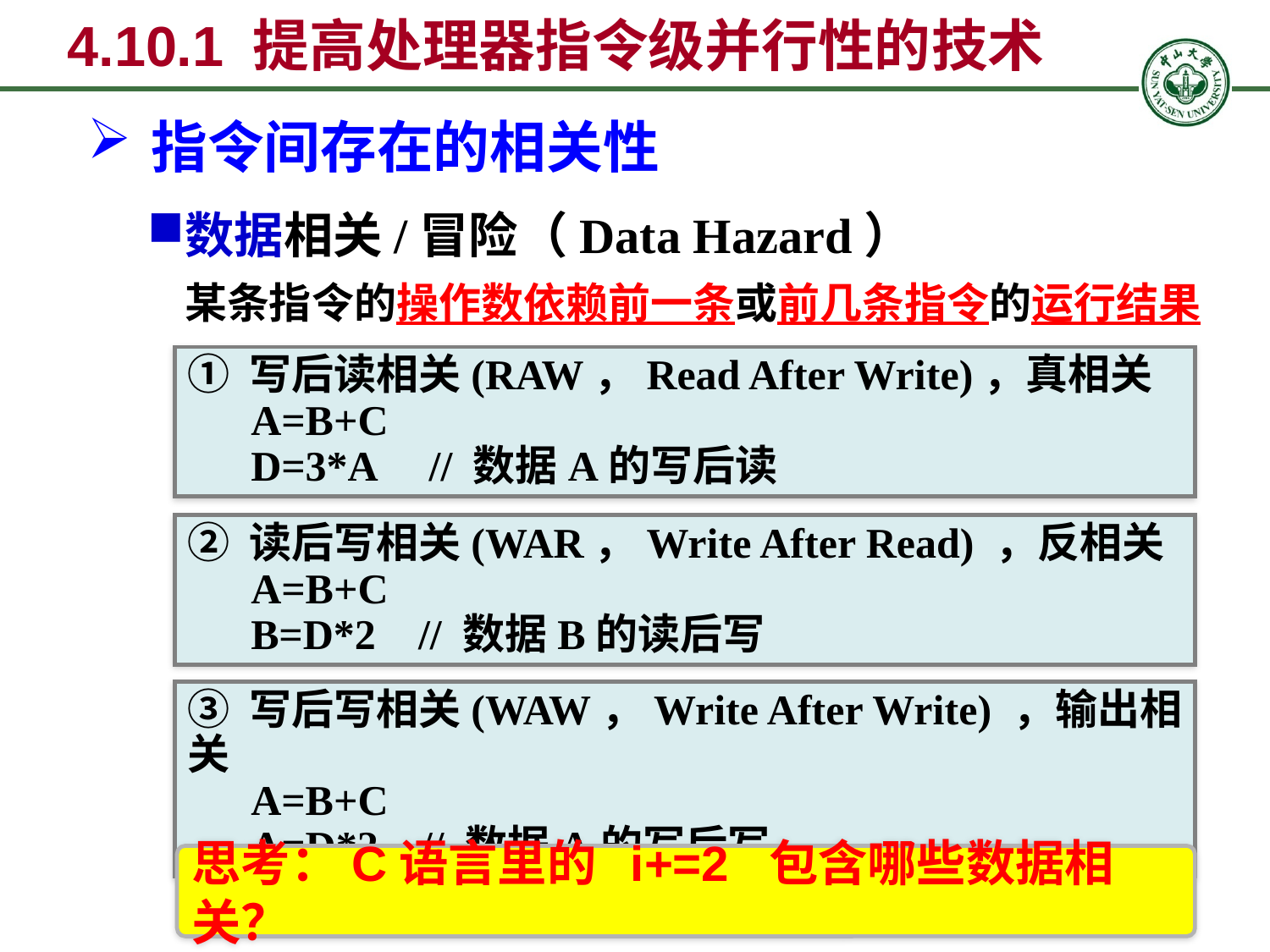

4.10.1 提高处理器指令级并行性的技术
指令间存在的相关性
数据相关/冒险（Data Hazard）
某条指令的操作数依赖前一条或前几条指令的运行结果
① 写后读相关(RAW，Read After Write)，真相关
      A=B+C
      D=3*A     // 数据A的写后读
② 读后写相关(WAR，Write After Read) ，反相关
      A=B+C
      B=D*2    // 数据B的读后写
③ 写后写相关(WAW，Write After Write) ，输出相关
      A=B+C
      A=D*2    // 数据A的写后写
思考：C语言里的  i+=2  包含哪些数据相关？